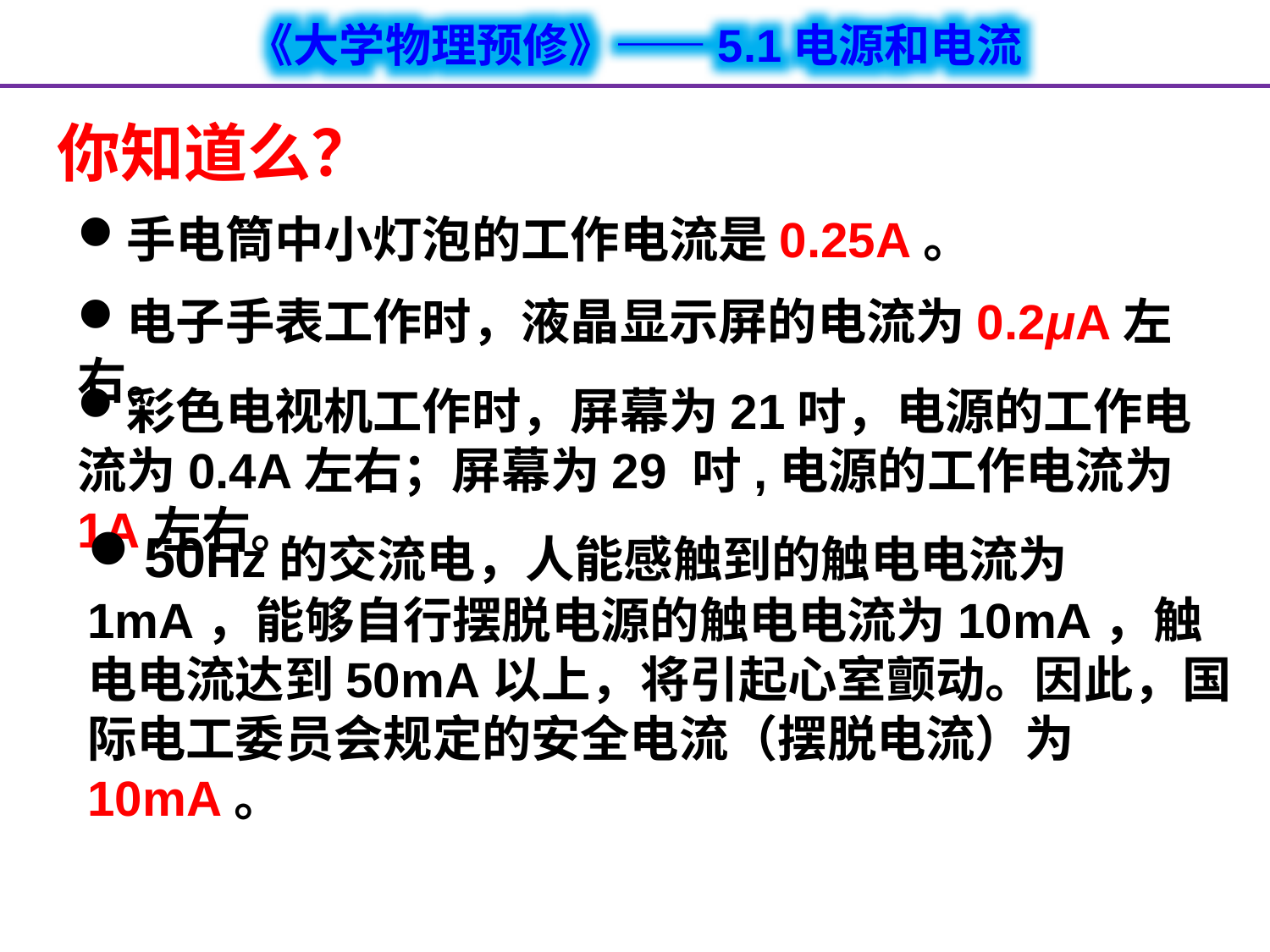

你知道么？
手电筒中小灯泡的工作电流是0.25A。
电子手表工作时，液晶显示屏的电流为0.2μA左右。
彩色电视机工作时，屏幕为21吋，电源的工作电流为0.4A左右；屏幕为29 吋,电源的工作电流为1A左右。
50Hz的交流电，人能感触到的触电电流为1mA，能够自行摆脱电源的触电电流为10mA，触电电流达到50mA以上，将引起心室颤动。因此，国际电工委员会规定的安全电流（摆脱电流）为10mA。